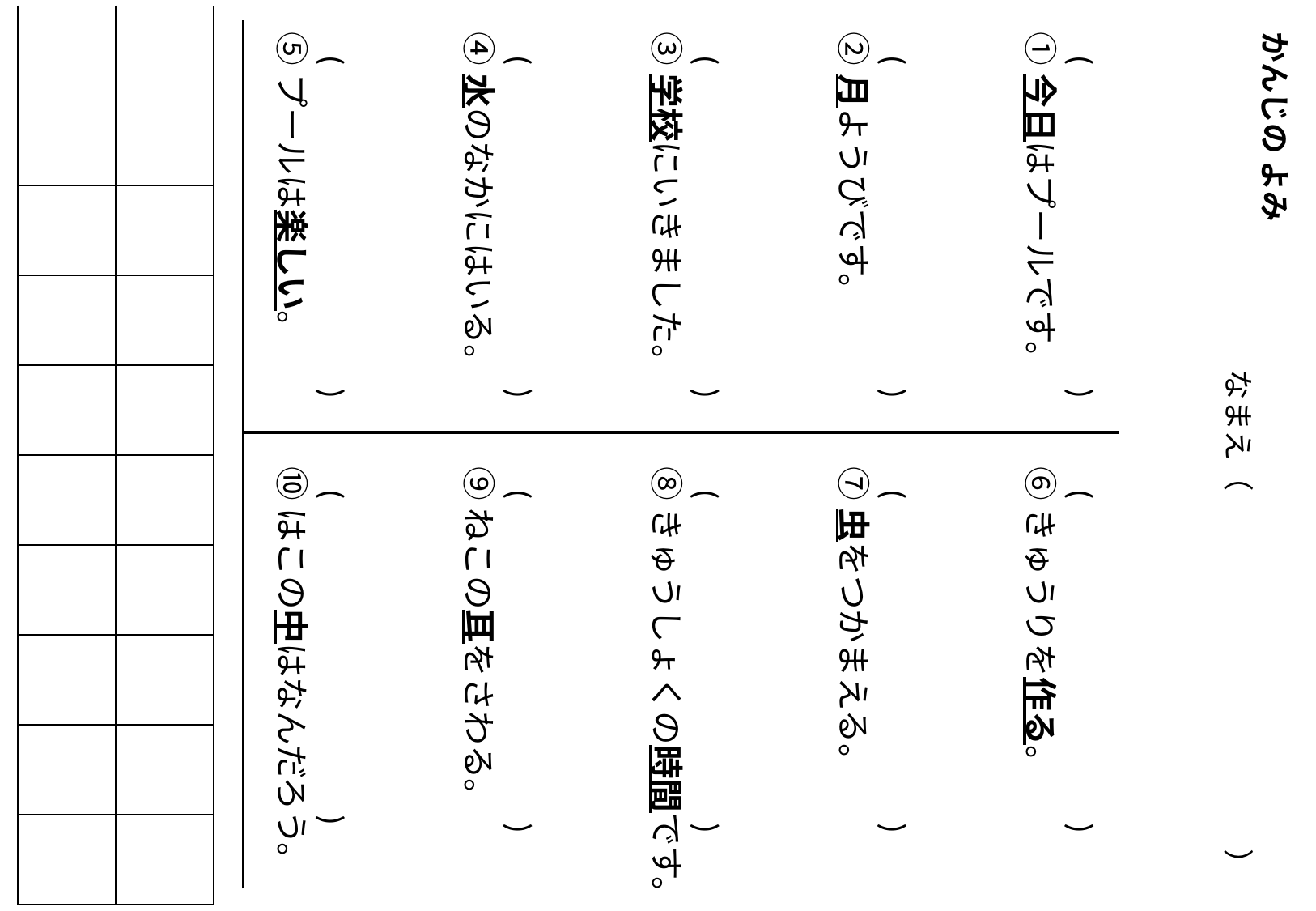

|  |  |
| --- | --- |
|  |  |
|  |  |
|  |  |
|  |  |
|  |  |
|  |  |
|  |  |
|  |  |
|  |  |
   (                                          )
①今日はプールです。

   (                                          )
②月ようびです。

   (                                          )
③学校にいきました。

   (                                          )
④水のなかにはいる。

   (                                          )
⑤プールは楽しい。
かんじの よみ
                                                なまえ（                                                    ）
   (                                          )
⑥きゅうりを作る。

   (                                          )
⑦虫をつかまえる。

   (                                          )
⑧きゅうしょくの時間です。

   (                                          )
⑨ねこの耳をさわる。

   (                                         )
⑩はこの中はなんだろう。